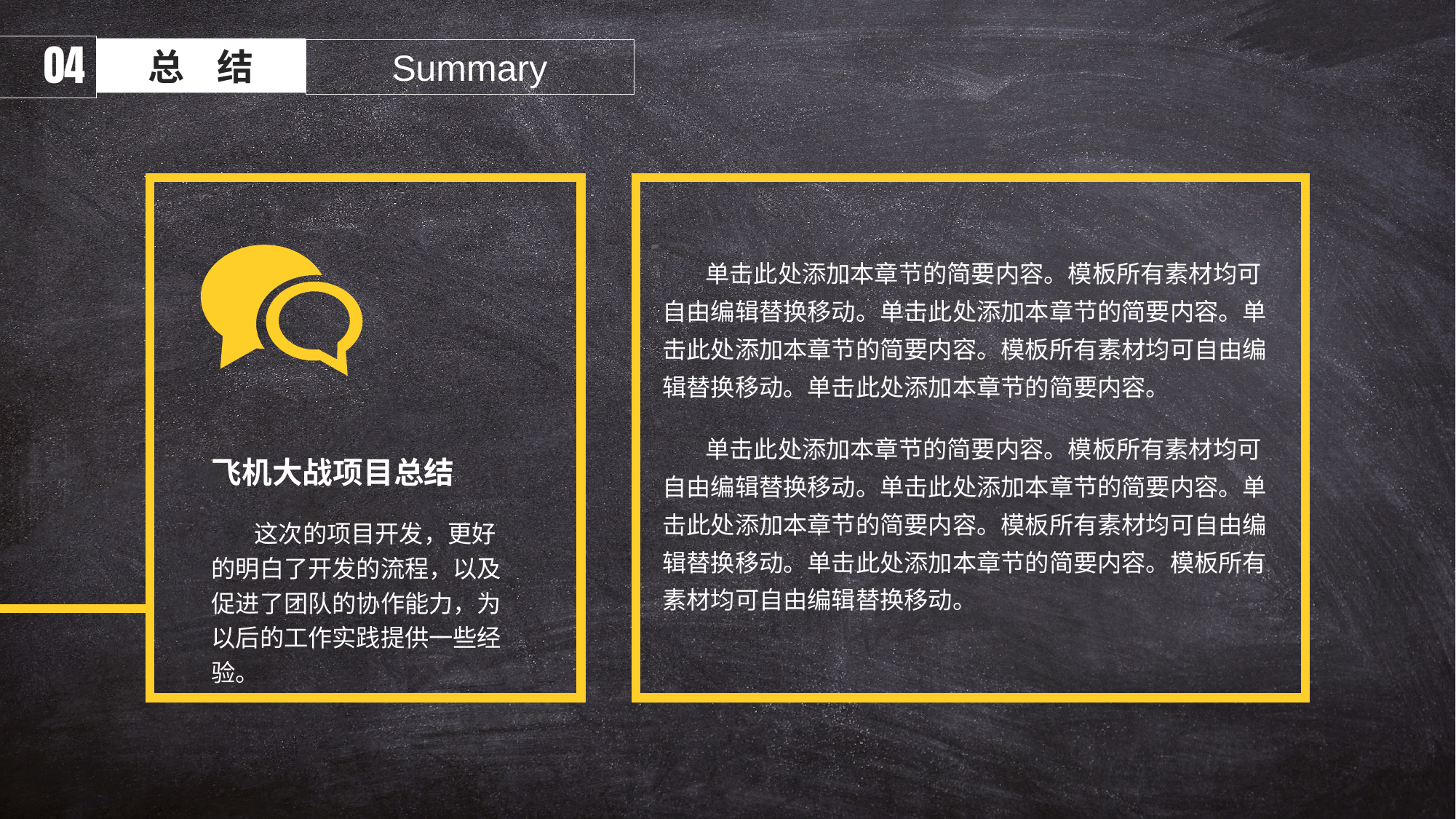

04
总    结
Summary

单击此处添加本章节的简要内容。模板所有素材均可自由编辑替换移动。单击此处添加本章节的简要内容。单击此处添加本章节的简要内容。模板所有素材均可自由编辑替换移动。单击此处添加本章节的简要内容。
单击此处添加本章节的简要内容。模板所有素材均可自由编辑替换移动。单击此处添加本章节的简要内容。单击此处添加本章节的简要内容。模板所有素材均可自由编辑替换移动。单击此处添加本章节的简要内容。模板所有素材均可自由编辑替换移动。
飞机大战项目总结
这次的项目开发，更好的明白了开发的流程，以及促进了团队的协作能力，为以后的工作实践提供一些经验。